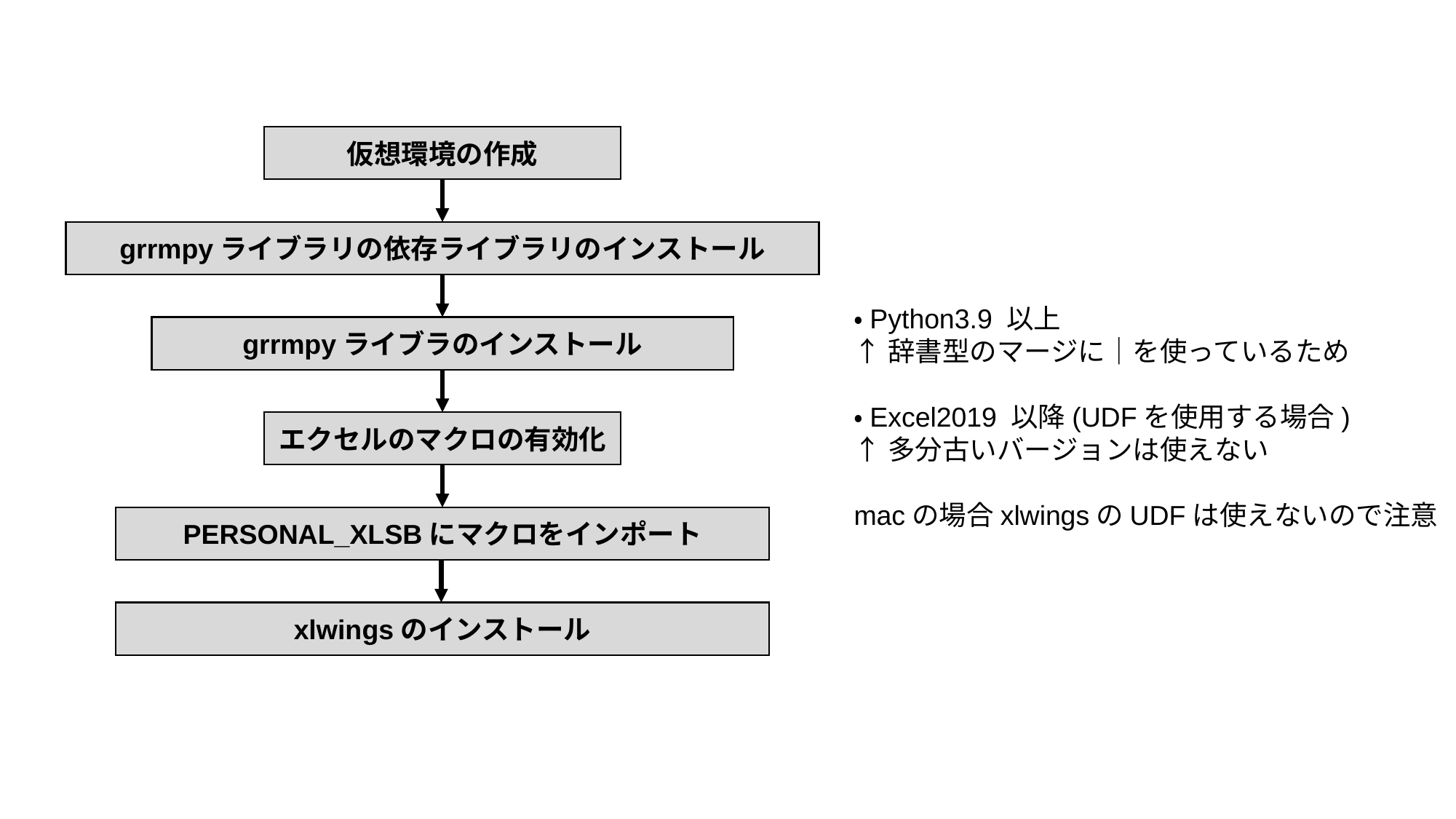

仮想環境の作成
grrmpyライブラリの依存ライブラリのインストール
・Python3.9 以上
↑辞書型のマージに｜を使っているため

・Excel2019 以降(UDFを使用する場合)
↑多分古いバージョンは使えない

macの場合xlwingsのUDFは使えないので注意
grrmpyライブラのインストール
エクセルのマクロの有効化
PERSONAL_XLSBにマクロをインポート
xlwingsのインストール